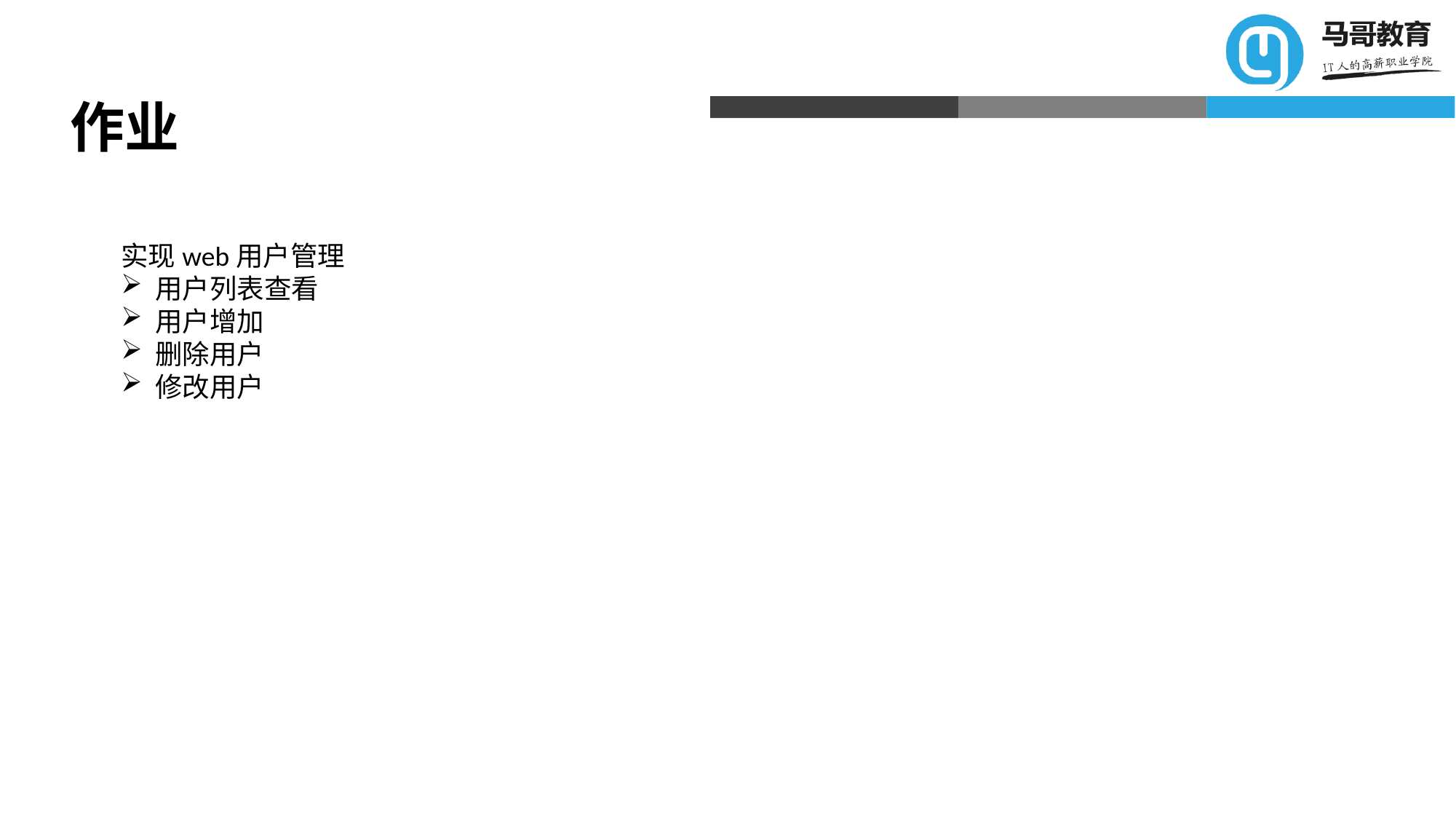

# 作业
实现web用户管理
用户列表查看
用户增加
删除用户
修改用户